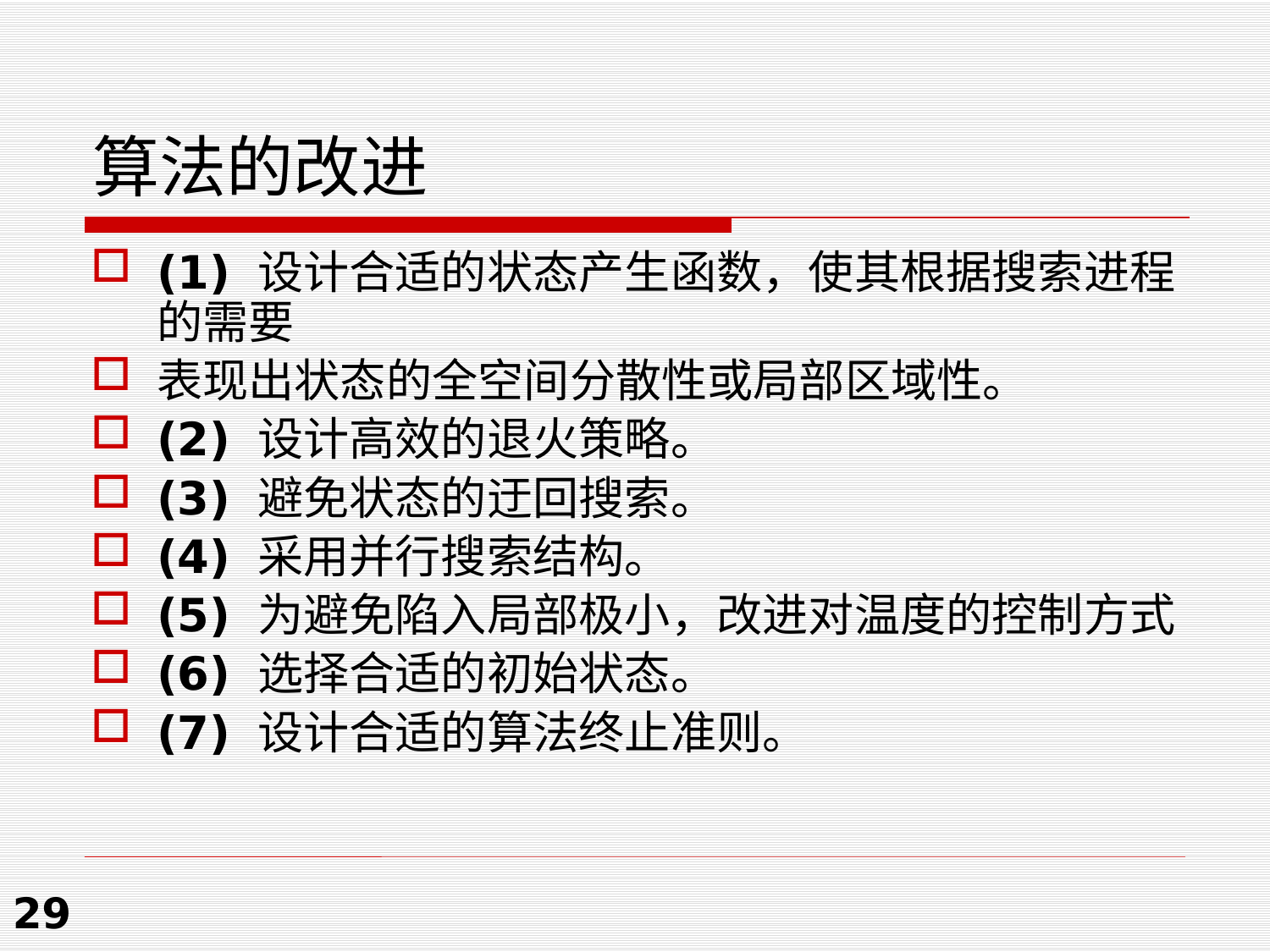

# 算法的改进
(1) 设计合适的状态产生函数，使其根据搜索进程的需要
表现出状态的全空间分散性或局部区域性。
(2) 设计高效的退火策略。
(3) 避免状态的迂回搜索。
(4) 采用并行搜索结构。
(5) 为避免陷入局部极小，改进对温度的控制方式
(6) 选择合适的初始状态。
(7) 设计合适的算法终止准则。